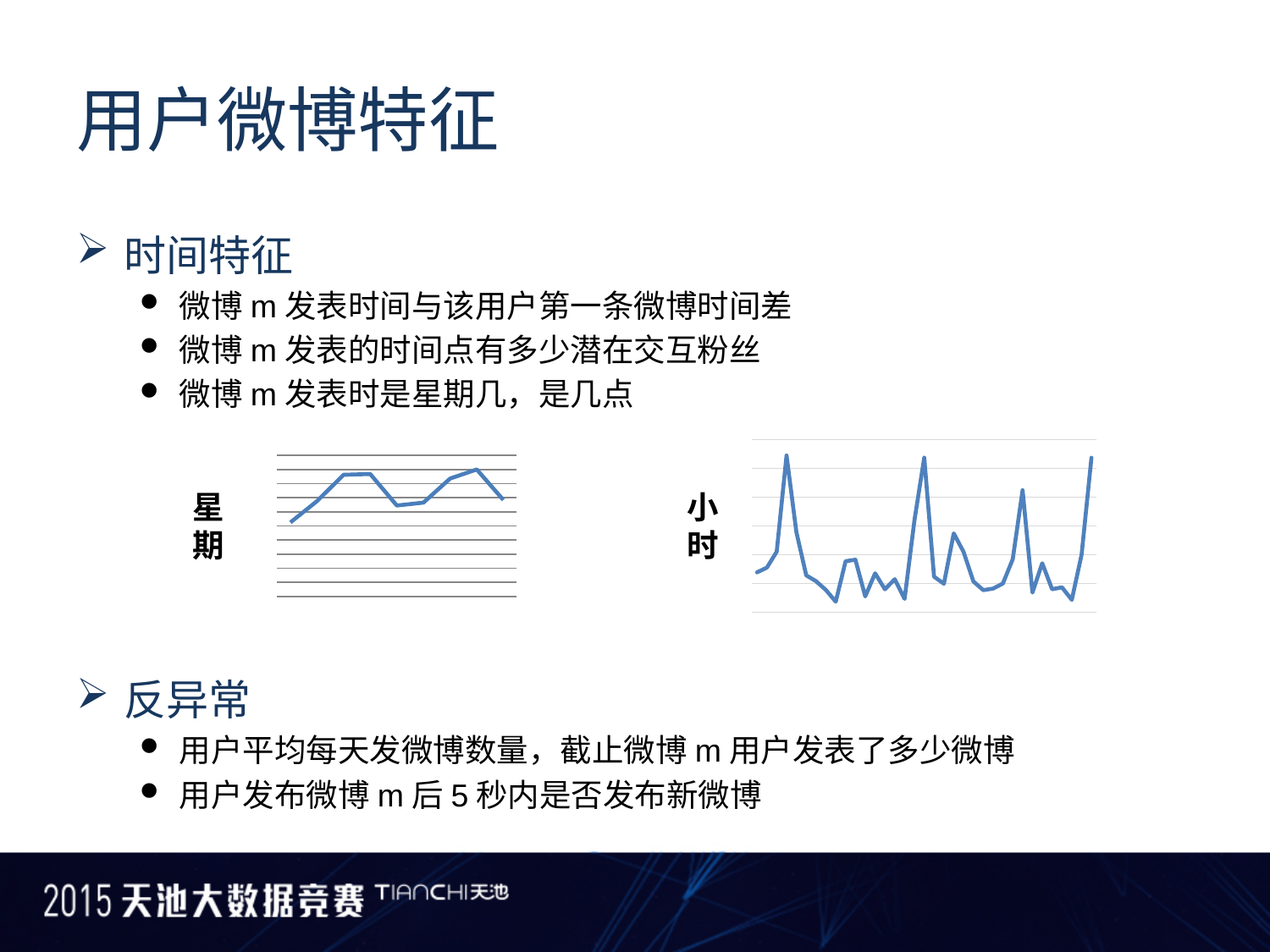

# 用户微博特征
时间特征
微博m发表时间与该用户第一条微博时间差
微博m发表的时间点有多少潜在交互粉丝
微博m发表时是星期几，是几点

反异常
用户平均每天发微博数量，截止微博m用户发表了多少微博
用户发布微博m后5秒内是否发布新微博

### Chart

| Category |  |
|---|---|

### Chart

| Category |  |
|---|---|
星期
小时